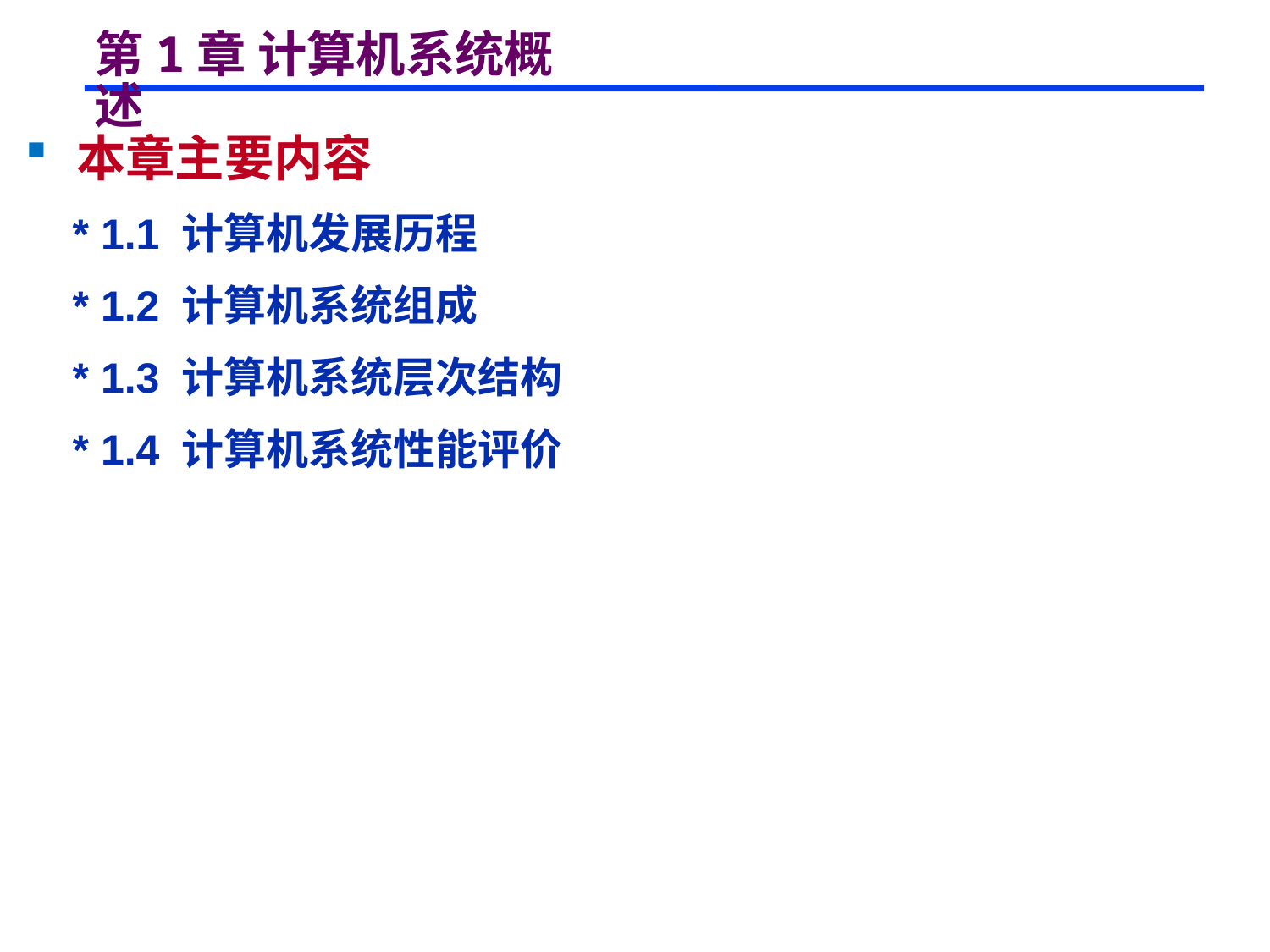

# 第1章 计算机系统概述
 本章主要内容
    * 1.1 计算机发展历程
    * 1.2 计算机系统组成
    * 1.3 计算机系统层次结构
    * 1.4 计算机系统性能评价